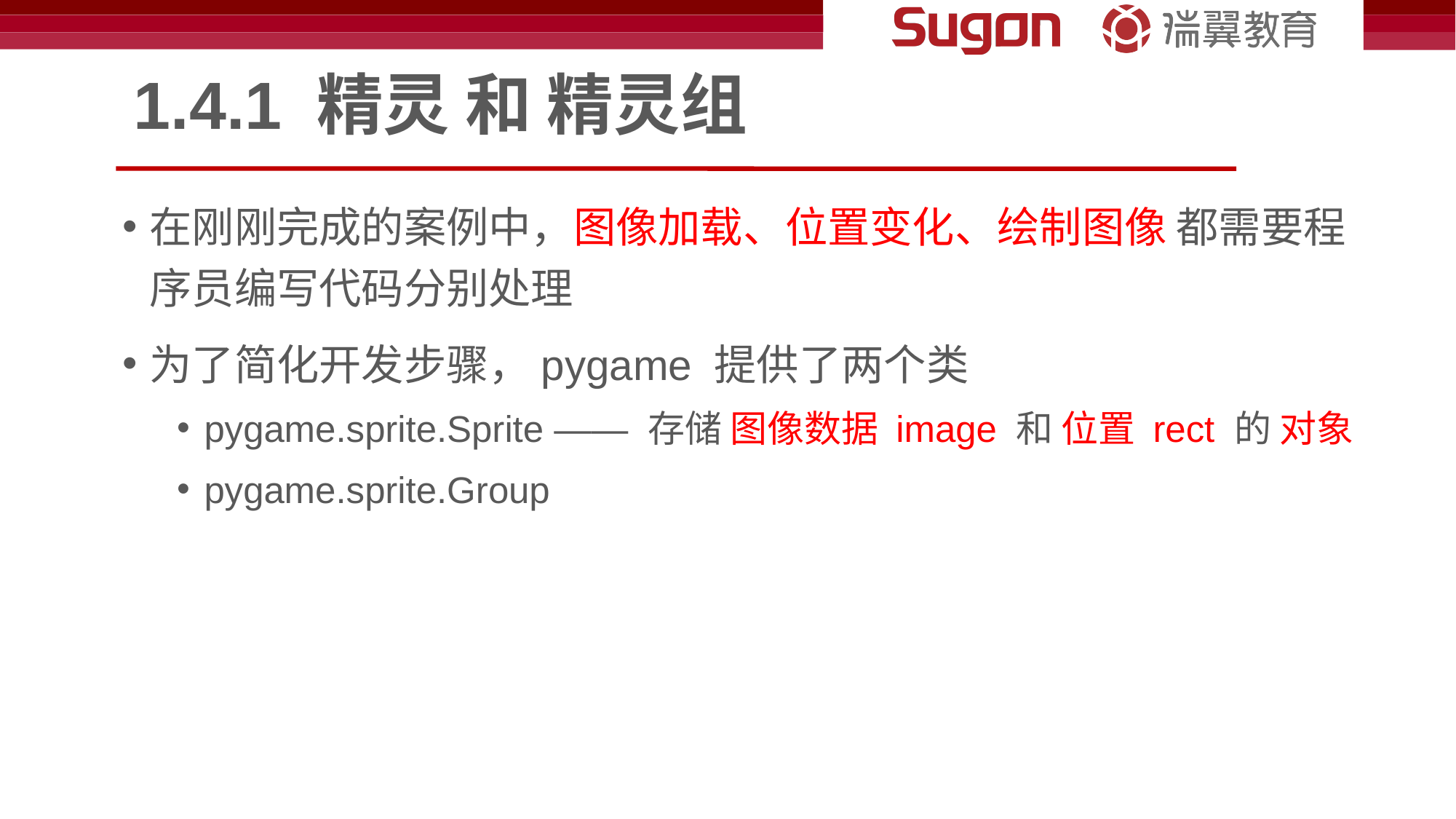

# 1.4.1 精灵 和 精灵组
在刚刚完成的案例中，图像加载、位置变化、绘制图像 都需要程序员编写代码分别处理
为了简化开发步骤，pygame 提供了两个类
pygame.sprite.Sprite —— 存储 图像数据 image 和 位置 rect 的 对象
pygame.sprite.Group